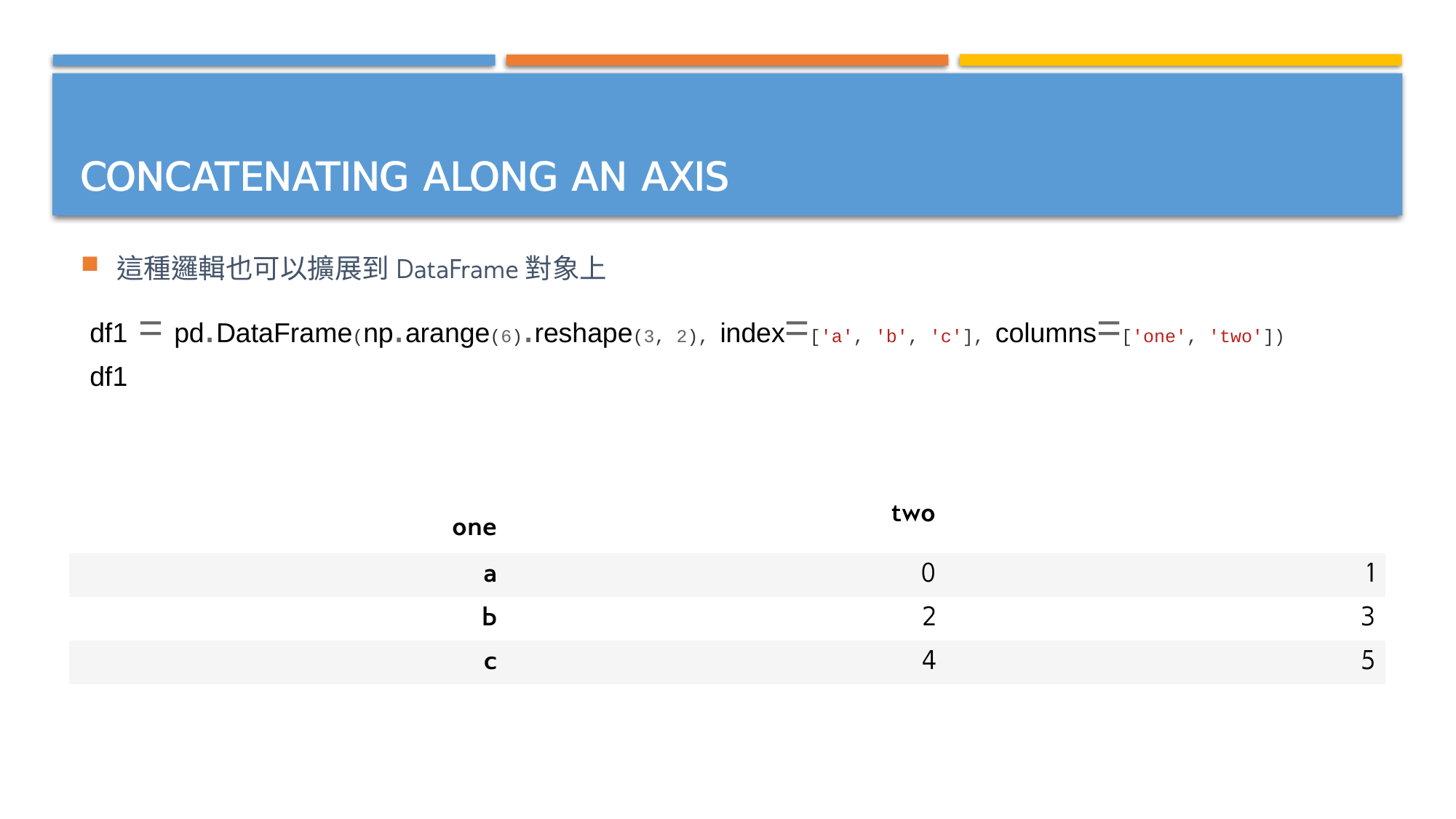

這種邏輯也可以擴展到DataFrame對象上
# Concatenating Along an Axis
df1 = pd.DataFrame(np.arange(6).reshape(3, 2), index=['a', 'b', 'c'], columns=['one', 'two'])
df1
| one | two |  |
| --- | --- | --- |
| a | 0 | 1 |
| b | 2 | 3 |
| c | 4 | 5 |